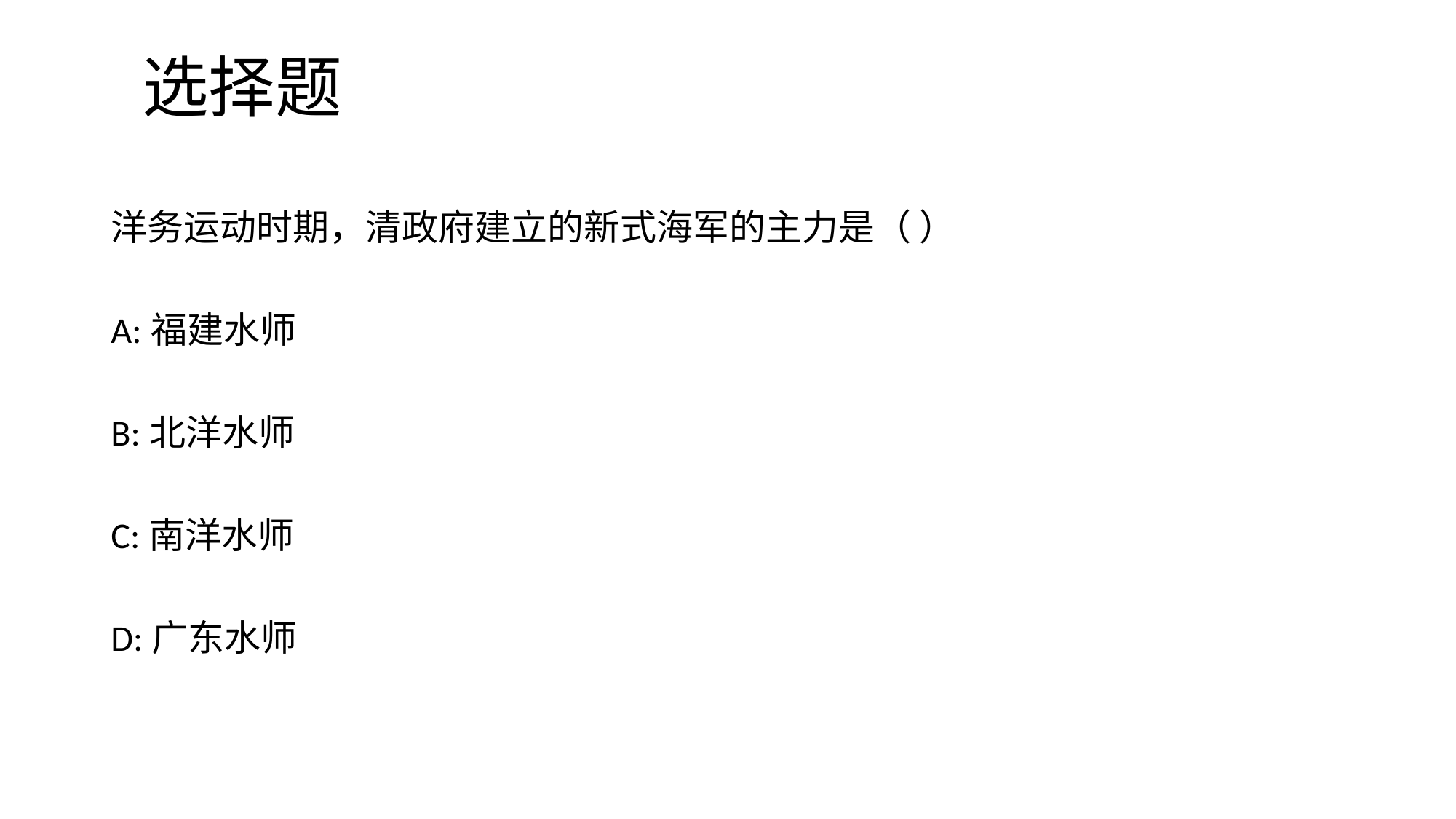

# 选择题
洋务运动时期，清政府建立的新式海军的主力是（ ）
A:福建水师
B:北洋水师
C:​南洋水师
D:广东水师